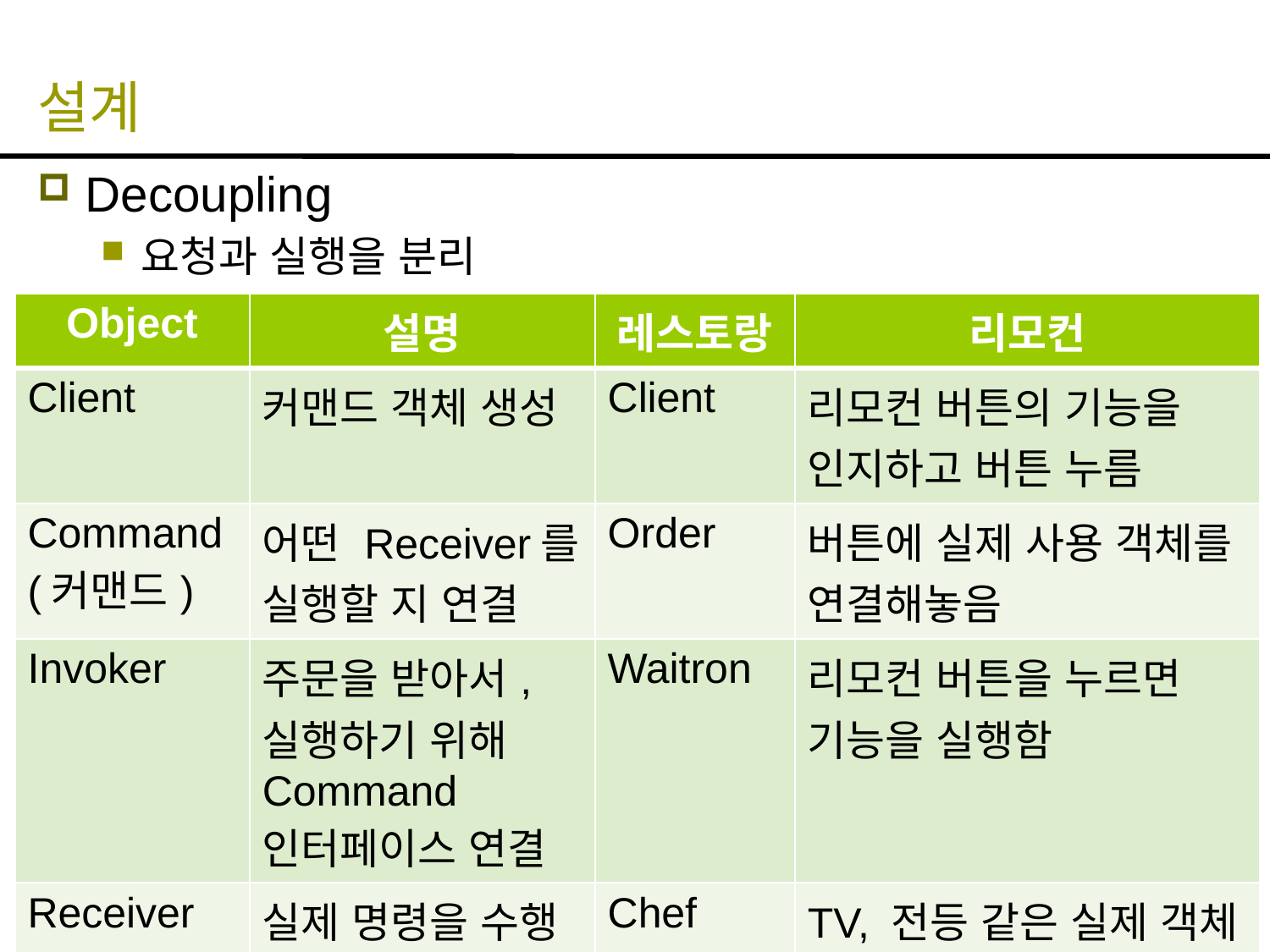

# 설계
Decoupling
요청과 실행을 분리
| Object | 설명 | 레스토랑 | 리모컨 |
| --- | --- | --- | --- |
| Client | 커맨드 객체 생성 | Client | 리모컨 버튼의 기능을 인지하고 버튼 누름 |
| Command (커맨드) | 어떤 Receiver를 실행할 지 연결 | Order | 버튼에 실제 사용 객체를 연결해놓음 |
| Invoker | 주문을 받아서, 실행하기 위해 Command 인터페이스 연결 | Waitron | 리모컨 버튼을 누르면 기능을 실행함 |
| Receiver | 실제 명령을 수행 | Chef | TV, 전등 같은 실제 객체 |